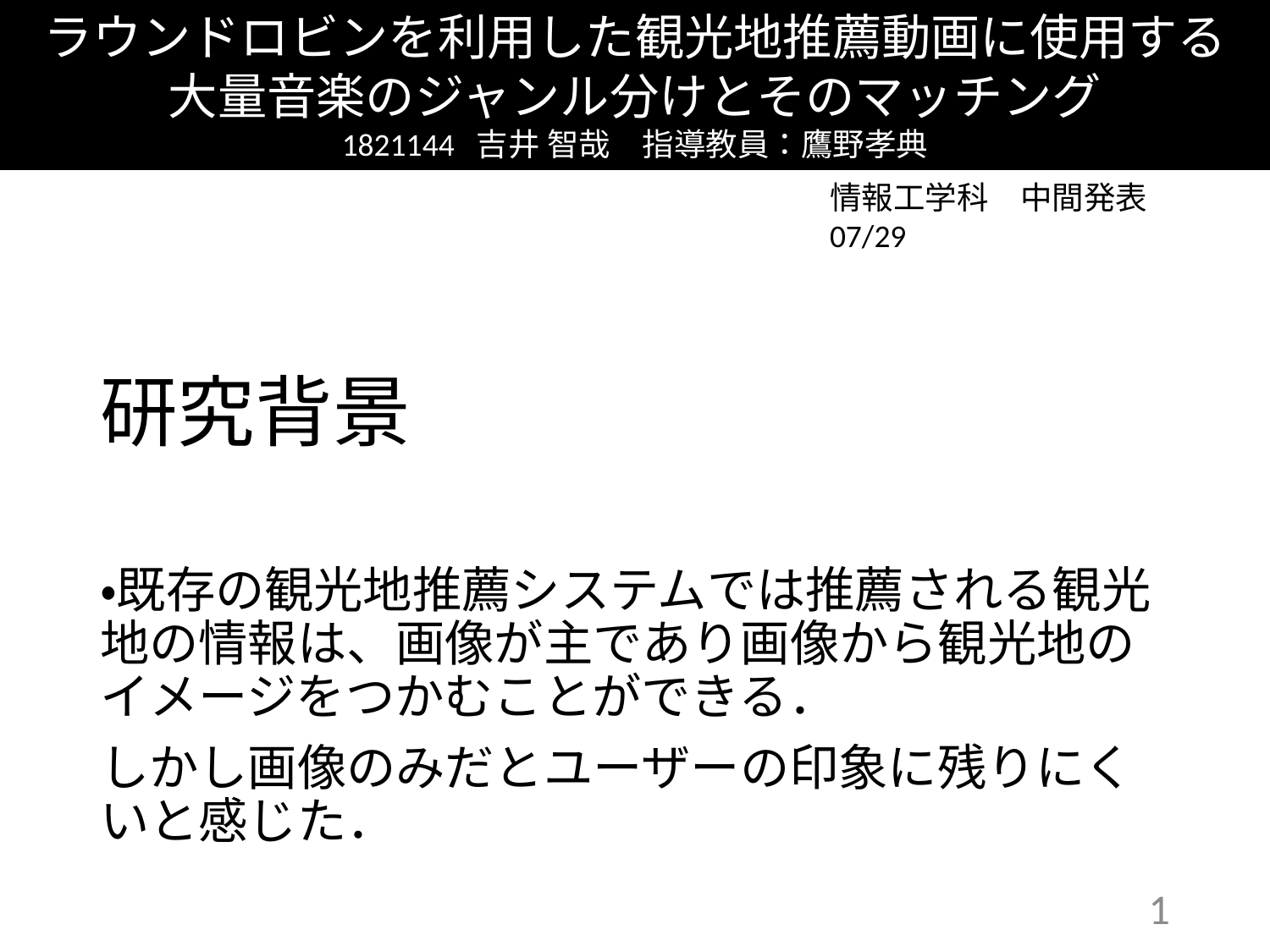

ラウンドロビンを利用した観光地推薦動画に使用する
大量音楽のジャンル分けとそのマッチング
1821144  吉井 智哉　指導教員：鷹野孝典
情報工学科　中間発表　07/29
# 研究背景
・既存の観光地推薦システムでは推薦される観光地の情報は、画像が主であり画像から観光地のイメージをつかむことができる．
しかし画像のみだとユーザーの印象に残りにくいと感じた．

1